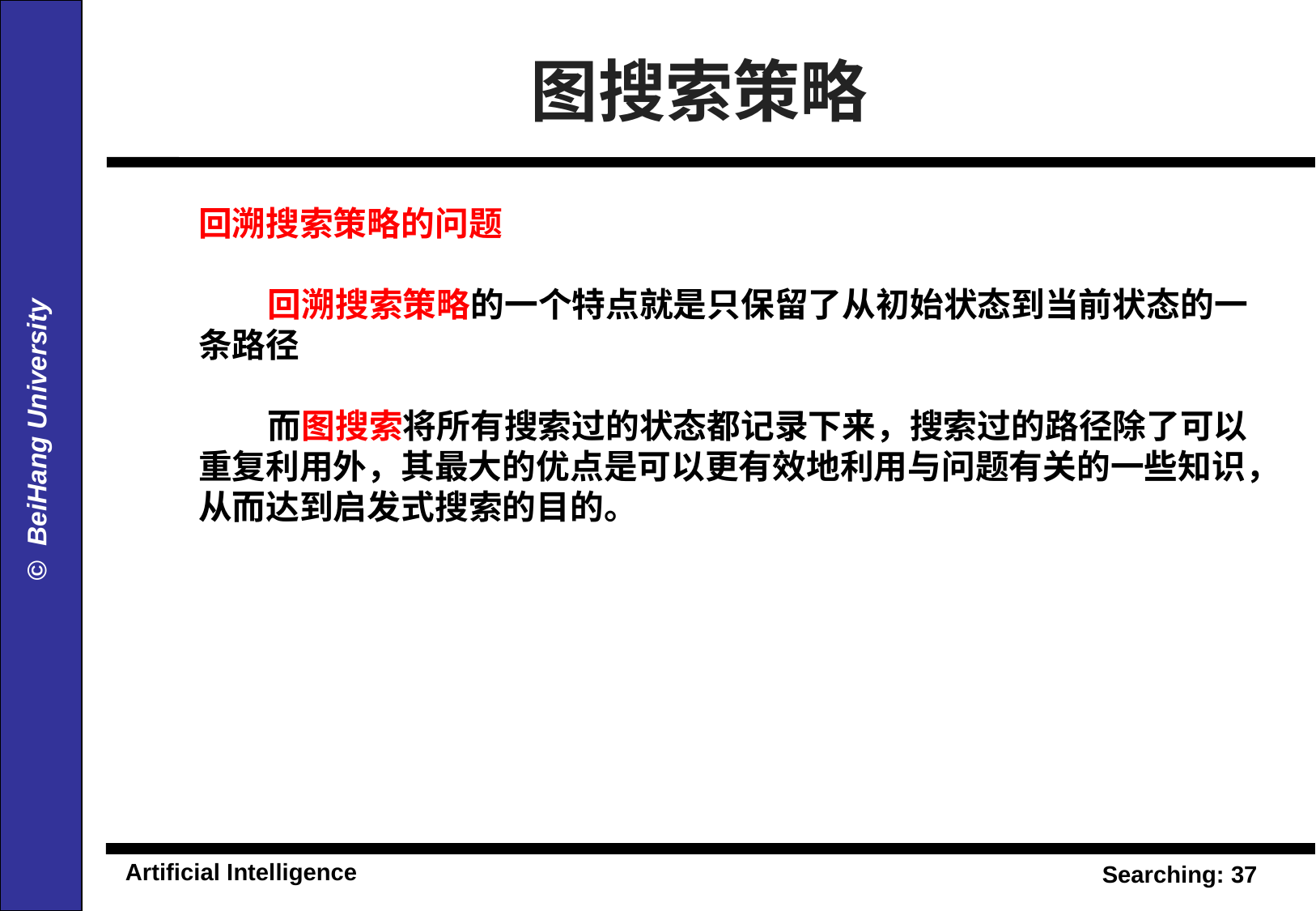

图搜索策略
回溯搜索策略的问题
        回溯搜索策略的一个特点就是只保留了从初始状态到当前状态的一条路径

        而图搜索将所有搜索过的状态都记录下来，搜索过的路径除了可以重复利用外，其最大的优点是可以更有效地利用与问题有关的一些知识，从而达到启发式搜索的目的。